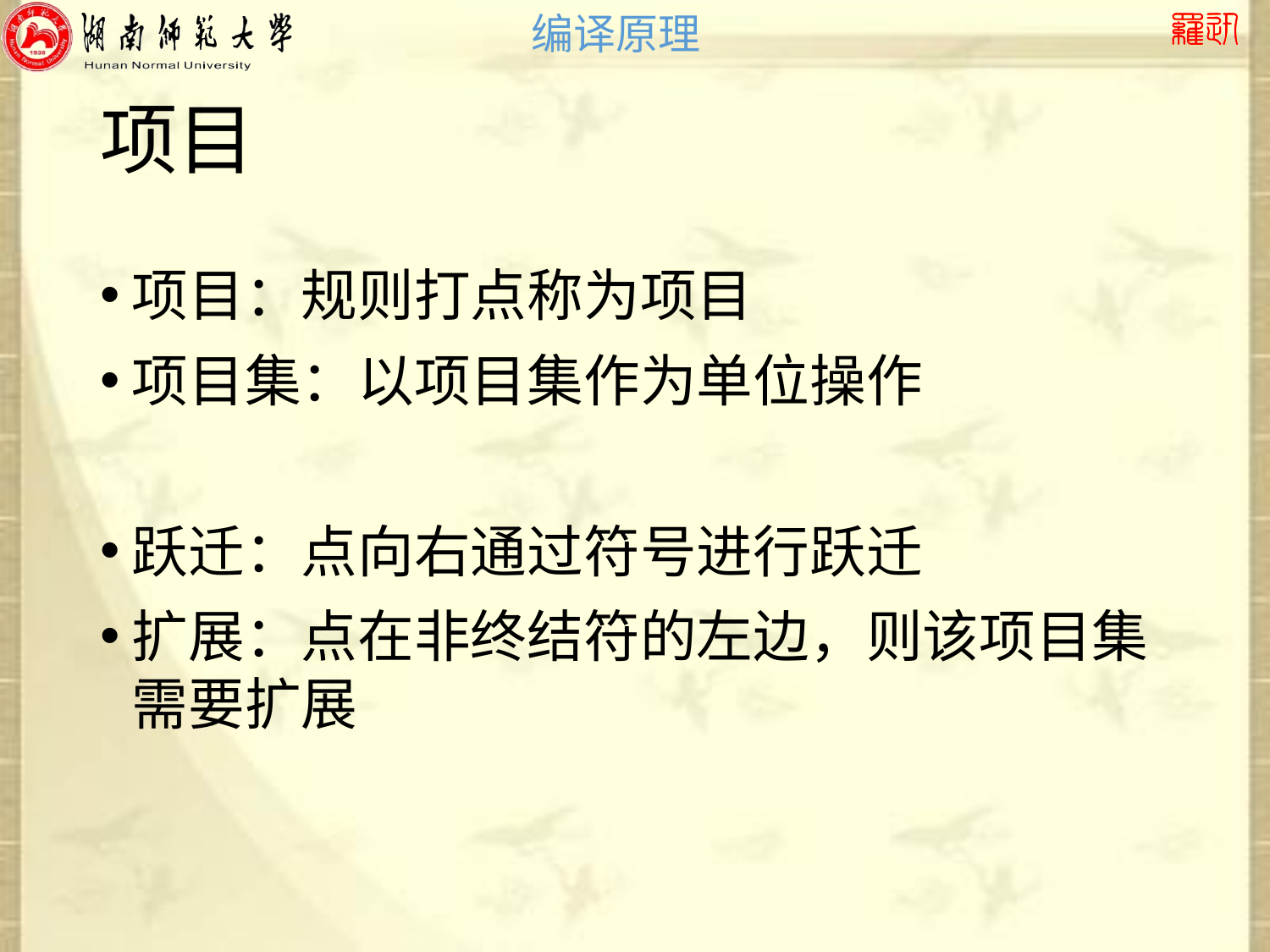

# 项目
项目：规则打点称为项目
项目集：以项目集作为单位操作

跃迁：点向右通过符号进行跃迁
扩展：点在非终结符的左边，则该项目集需要扩展